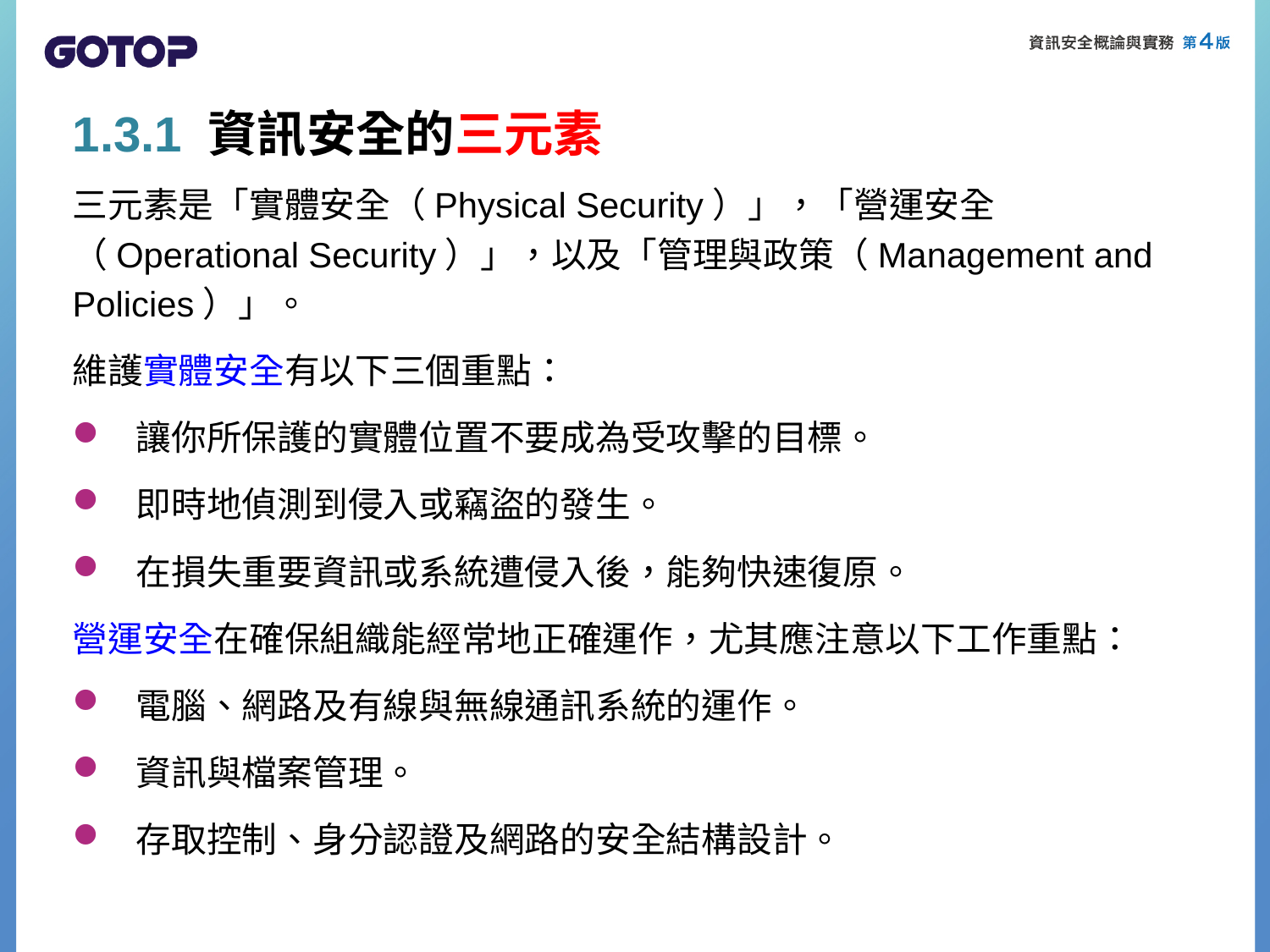

1.3.1 資訊安全的三元素
三元素是「實體安全（Physical Security）」，「營運安全（Operational Security）」，以及「管理與政策（Management and Policies）」。
維護實體安全有以下三個重點：
讓你所保護的實體位置不要成為受攻擊的目標。
即時地偵測到侵入或竊盜的發生。
在損失重要資訊或系統遭侵入後，能夠快速復原。
營運安全在確保組織能經常地正確運作，尤其應注意以下工作重點：
電腦、網路及有線與無線通訊系統的運作。
資訊與檔案管理。
存取控制、身分認證及網路的安全結構設計。